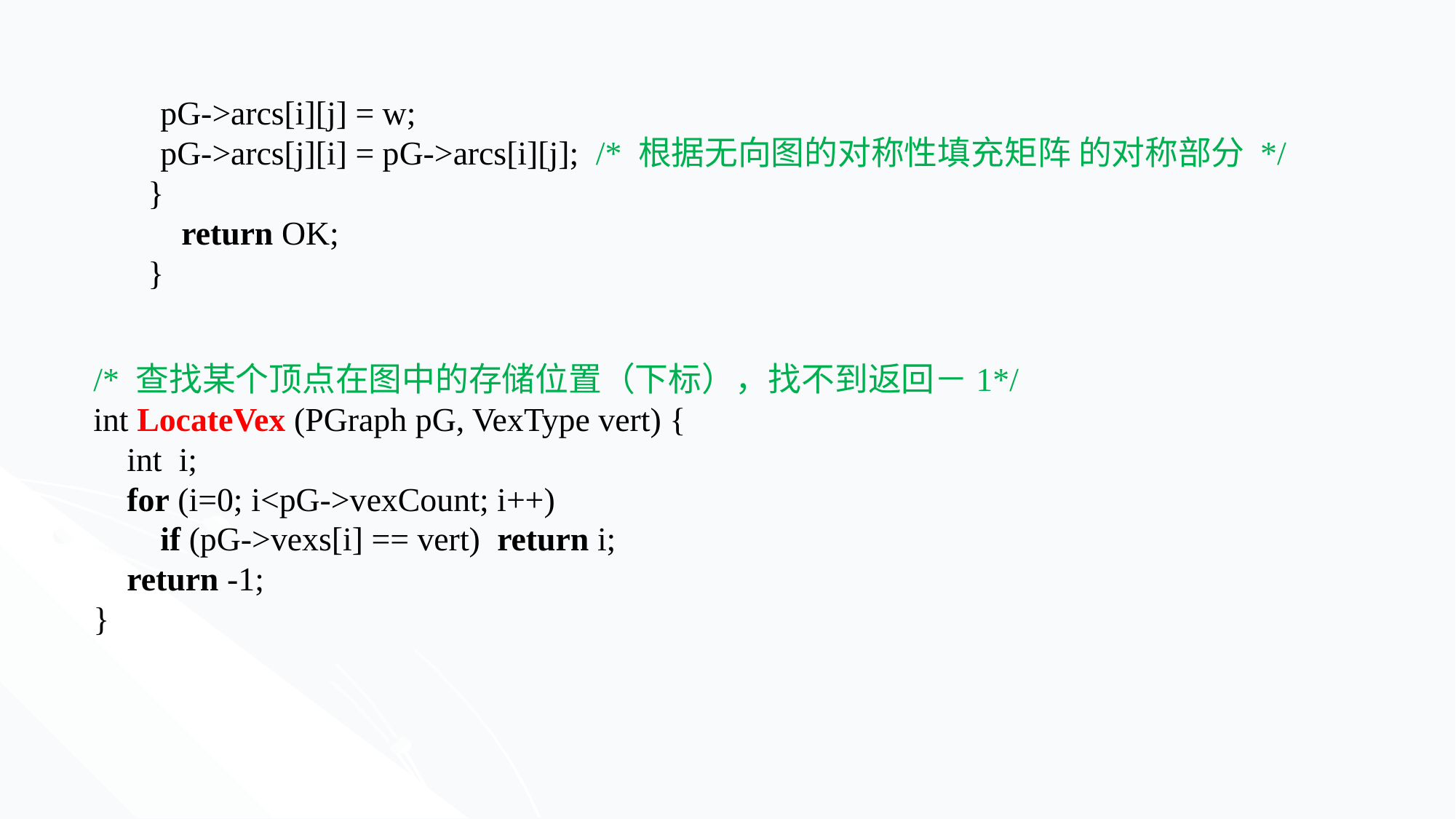

pG->arcs[i][j] = w;
        pG->arcs[j][i] = pG->arcs[i][j];  /* 根据无向图的对称性填充矩阵 的对称部分 */
}
    return OK;
}
/* 查找某个顶点在图中的存储位置（下标），找不到返回－1*/
int LocateVex (PGraph pG, VexType vert) {
    int  i;
    for (i=0; i<pG->vexCount; i++)
        if (pG->vexs[i] == vert)  return i;
    return -1;
}